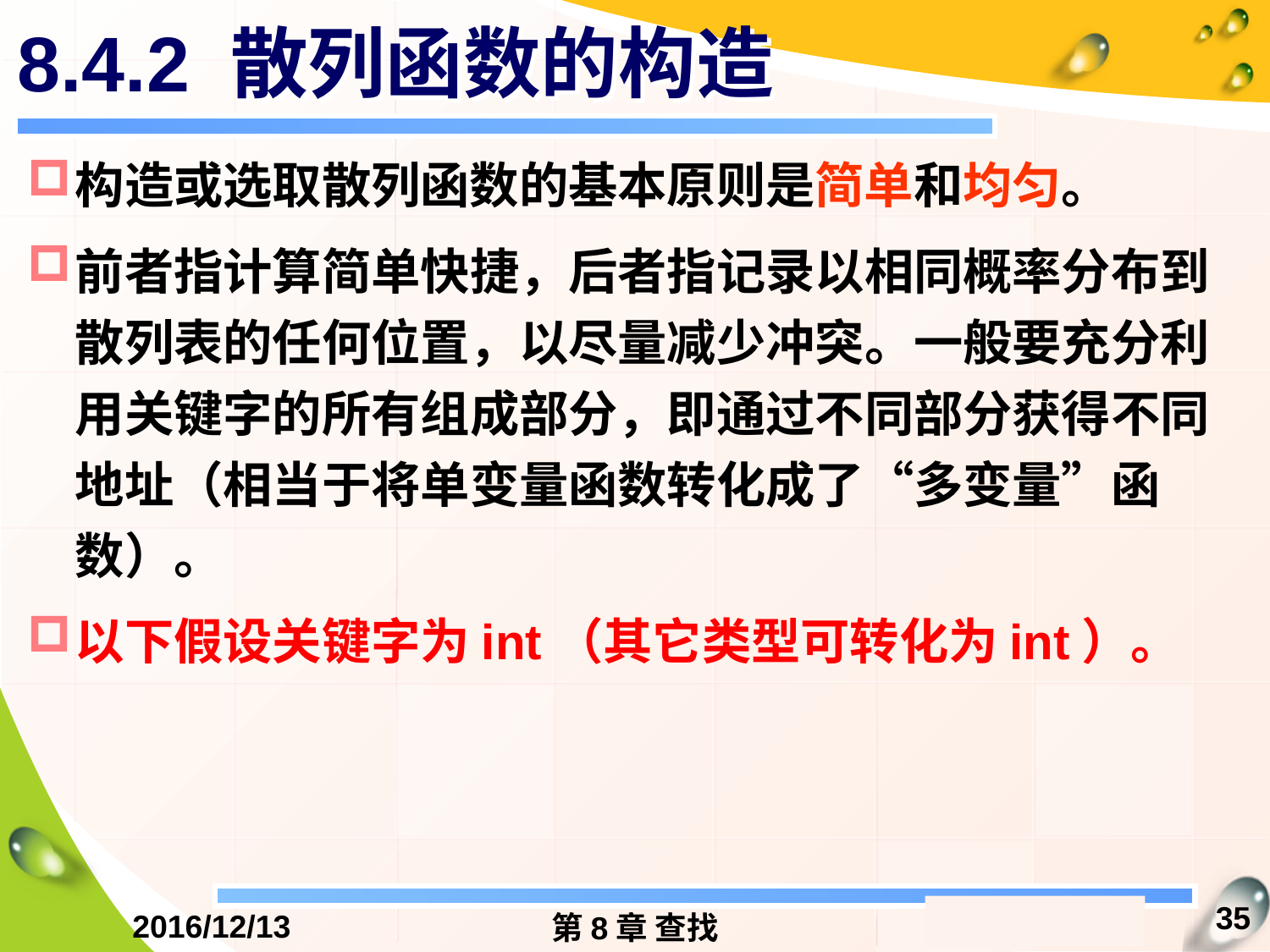

# 8.4.2 散列函数的构造
构造或选取散列函数的基本原则是简单和均匀。
前者指计算简单快捷，后者指记录以相同概率分布到散列表的任何位置，以尽量减少冲突。一般要充分利用关键字的所有组成部分，即通过不同部分获得不同地址（相当于将单变量函数转化成了“多变量”函数）。
以下假设关键字为int（其它类型可转化为int）。

35
2016/12/13
第8章 查找